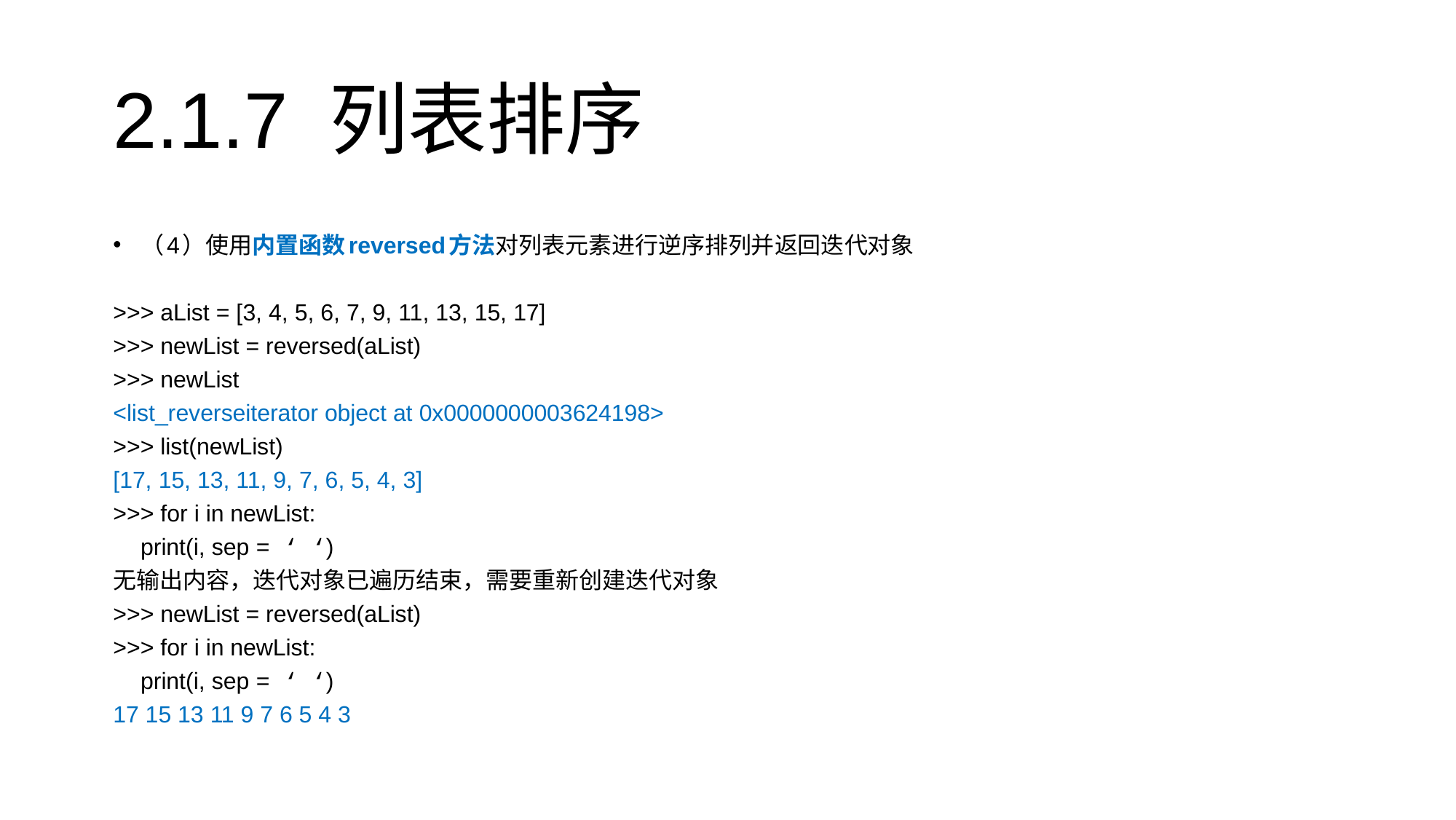

# 2.1.7 列表排序
（4）使用内置函数reversed方法对列表元素进行逆序排列并返回迭代对象

>>> aList = [3, 4, 5, 6, 7, 9, 11, 13, 15, 17]
>>> newList = reversed(aList)
>>> newList
<list_reverseiterator object at 0x0000000003624198>
>>> list(newList)
[17, 15, 13, 11, 9, 7, 6, 5, 4, 3]
>>> for i in newList:
	print(i, sep = ‘ ‘)
无输出内容，迭代对象已遍历结束，需要重新创建迭代对象
>>> newList = reversed(aList)
>>> for i in newList:
	print(i, sep = ‘ ‘)
17 15 13 11 9 7 6 5 4 3